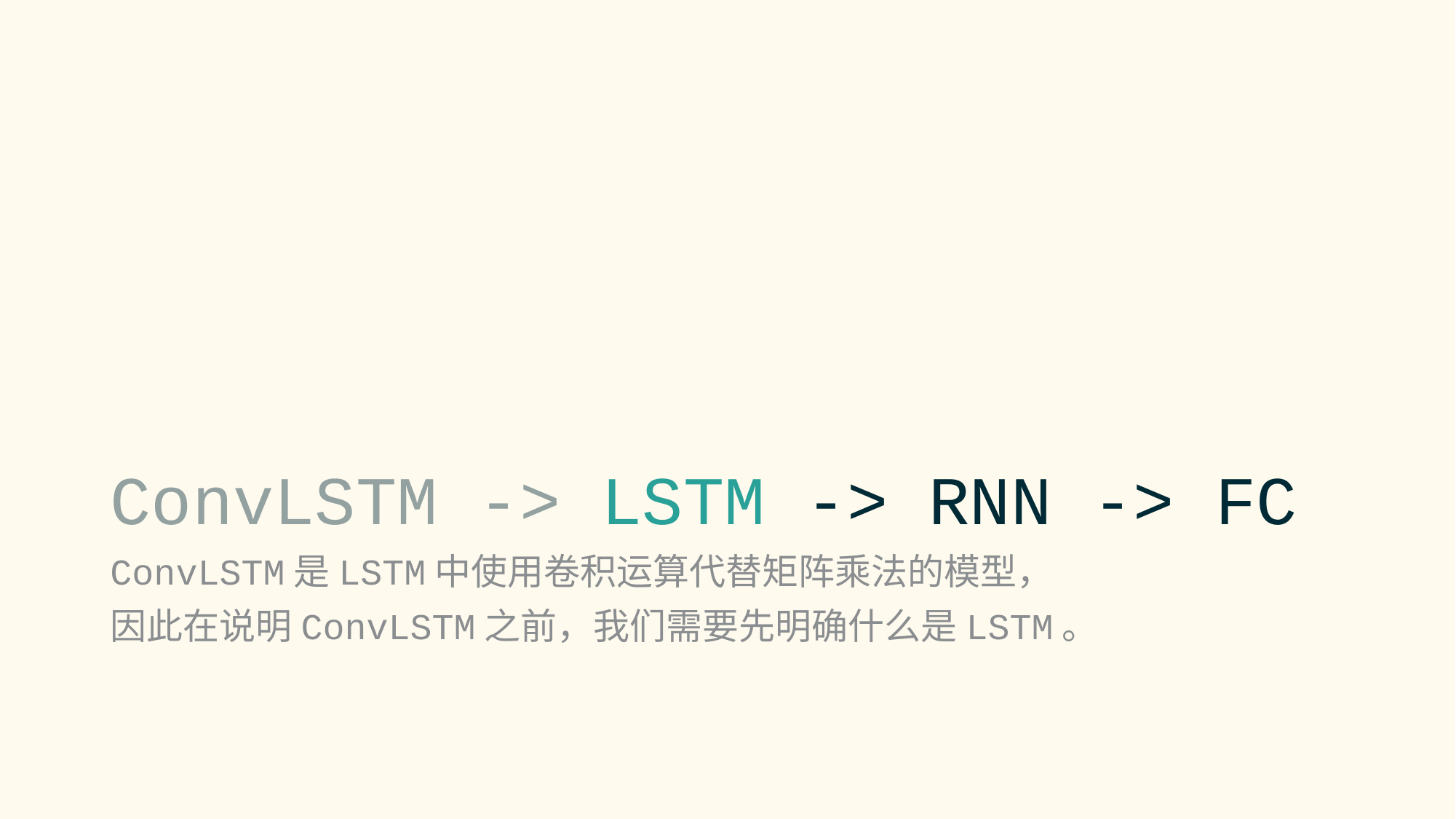

# ConvLSTM -> LSTM -> RNN -> FC
ConvLSTM是LSTM中使用卷积运算代替矩阵乘法的模型，
因此在说明ConvLSTM之前，我们需要先明确什么是LSTM。